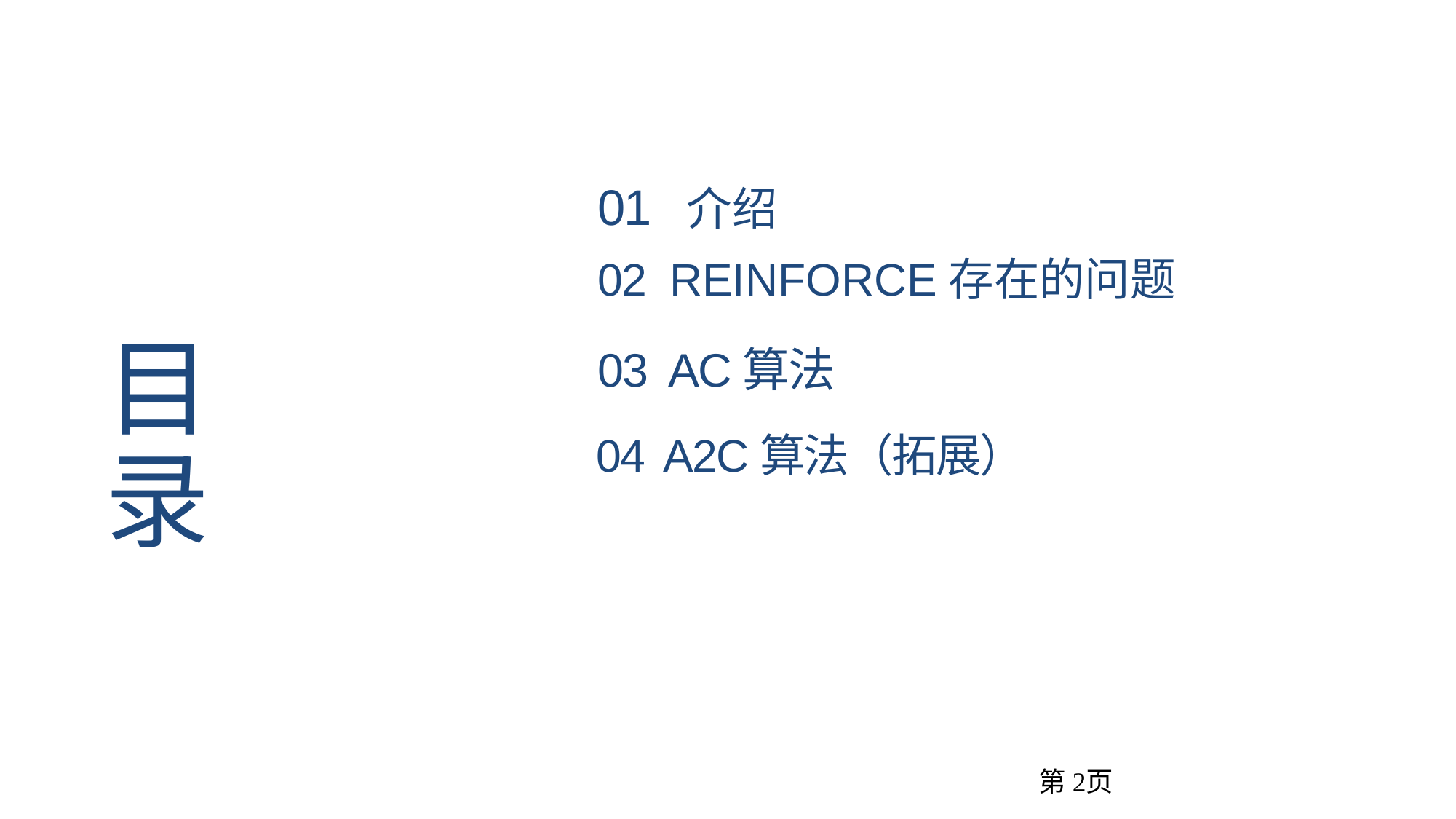

01  介绍

02  REINFORCE存在的问题

03  AC算法

04  A2C算法（拓展）

目 录

第2页